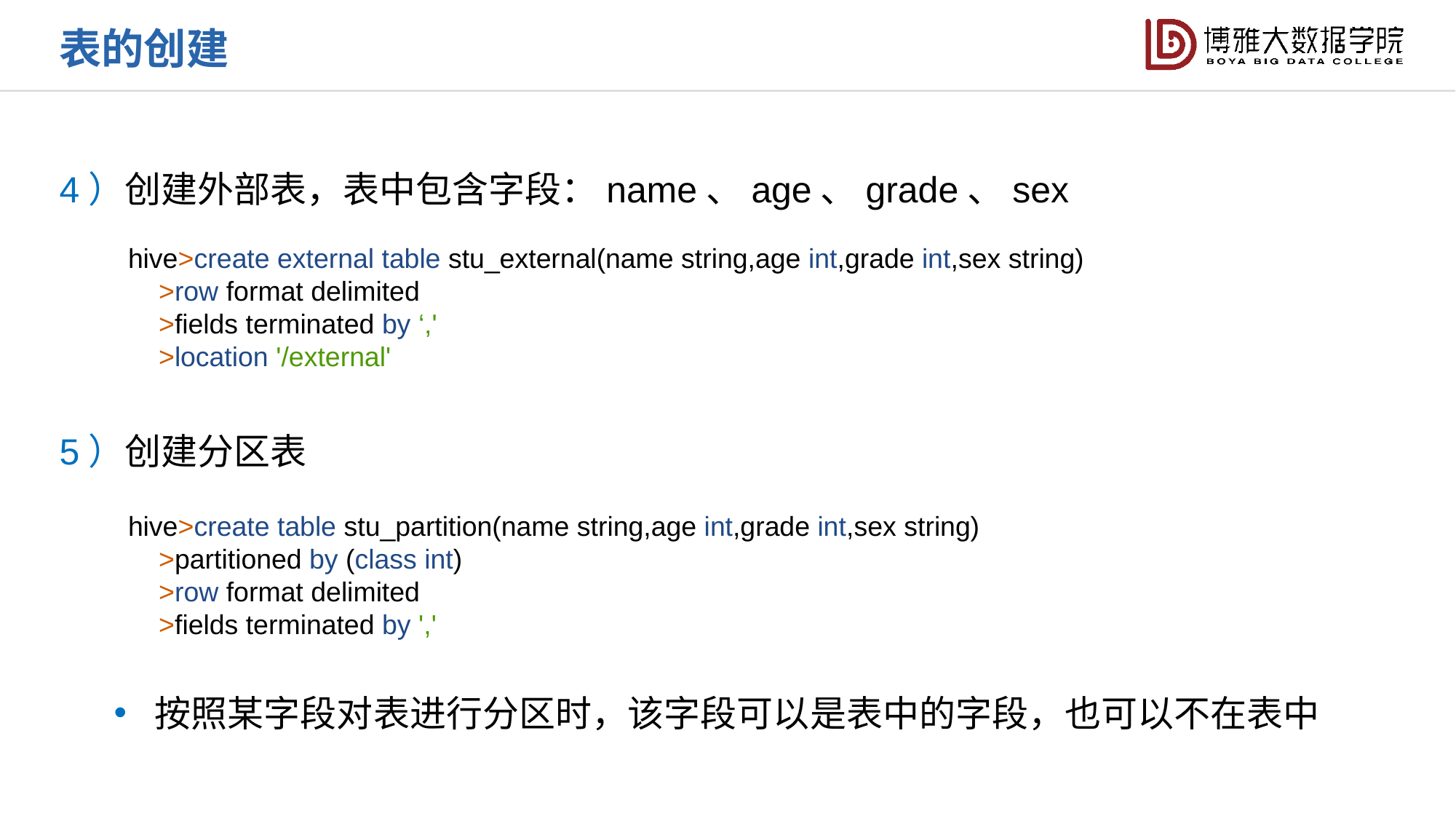

表的创建

4）创建外部表，表中包含字段：name、age、grade、sex

5）创建分区表

按照某字段对表进行分区时，该字段可以是表中的字段，也可以不在表中

hive>create external table stu_external(name string,age int,grade int,sex string)
    >row format delimited
    >fields terminated by ‘,'
    >location '/external'
hive>create table stu_partition(name string,age int,grade int,sex string)
    >partitioned by (class int)
    >row format delimited
    >fields terminated by ','